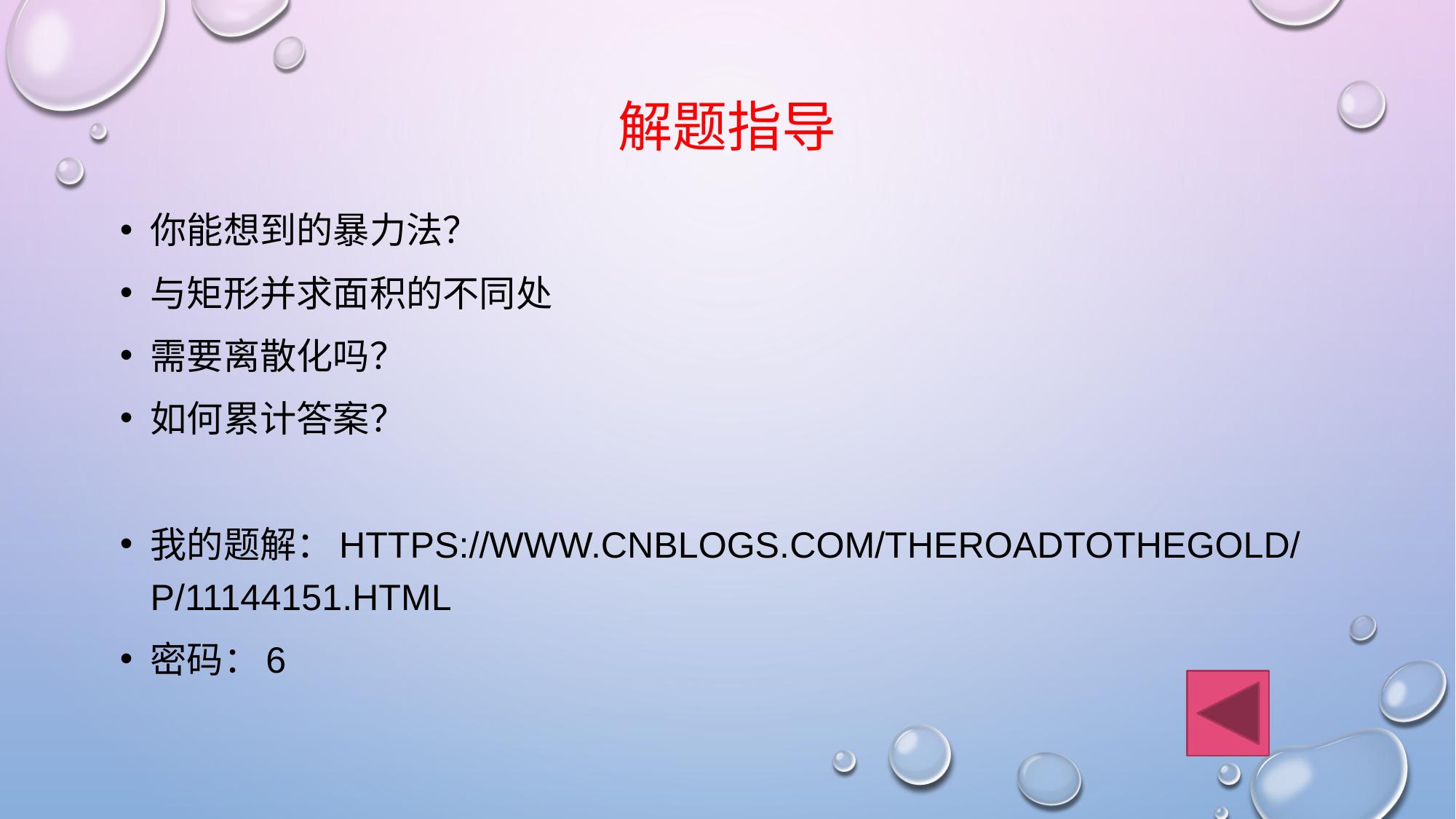

# 解题指导
你能想到的暴力法？
与矩形并求面积的不同处
需要离散化吗？
如何累计答案？

我的题解：https://www.cnblogs.com/TheRoadToTheGold/p/11144151.html
密码：6